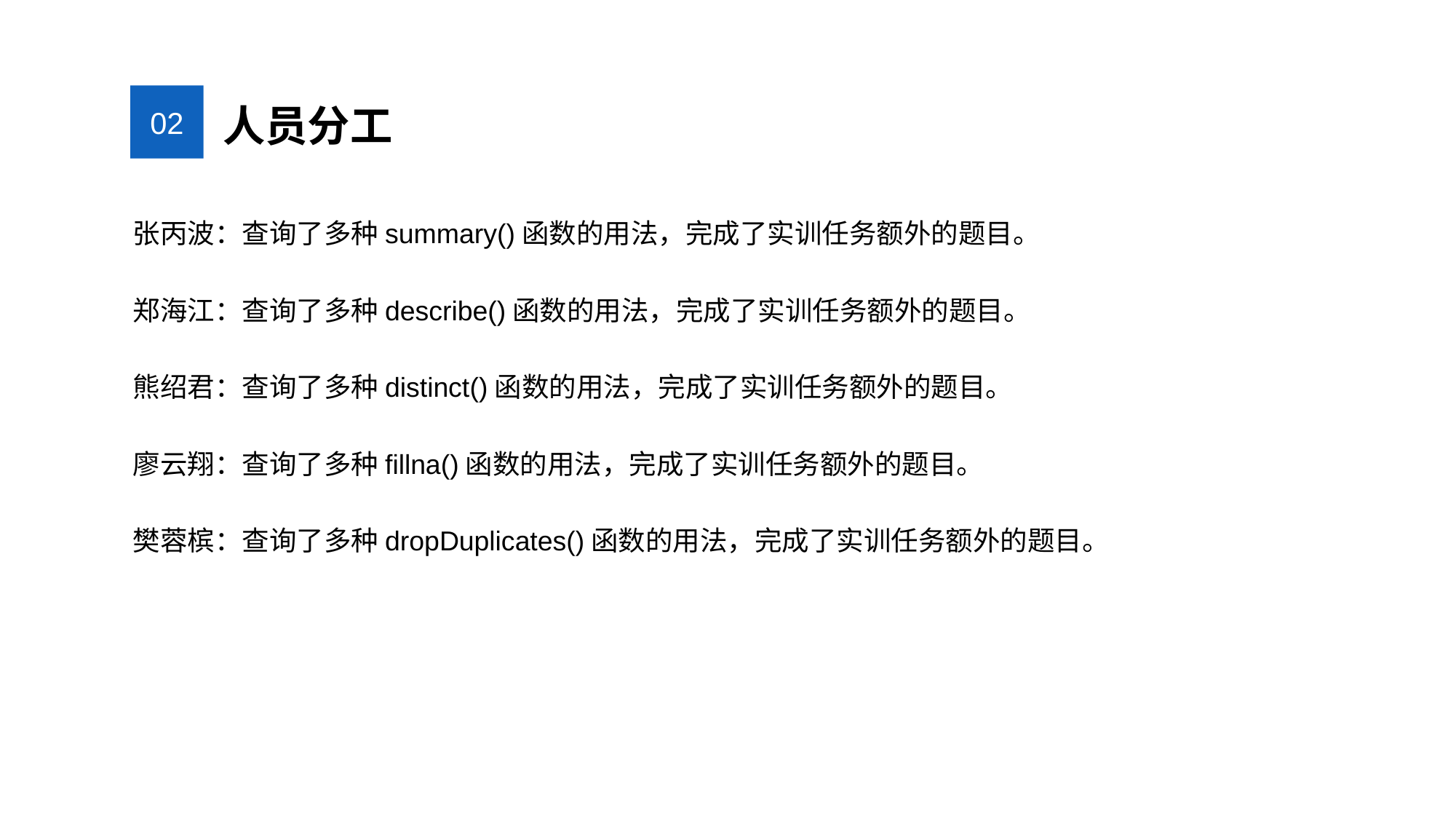

人员分工
02
张丙波：查询了多种summary()函数的用法，完成了实训任务额外的题目。
郑海江：查询了多种describe()函数的用法，完成了实训任务额外的题目。
熊绍君：查询了多种distinct()函数的用法，完成了实训任务额外的题目。
廖云翔：查询了多种fillna()函数的用法，完成了实训任务额外的题目。
樊蓉槟：查询了多种dropDuplicates()函数的用法，完成了实训任务额外的题目。